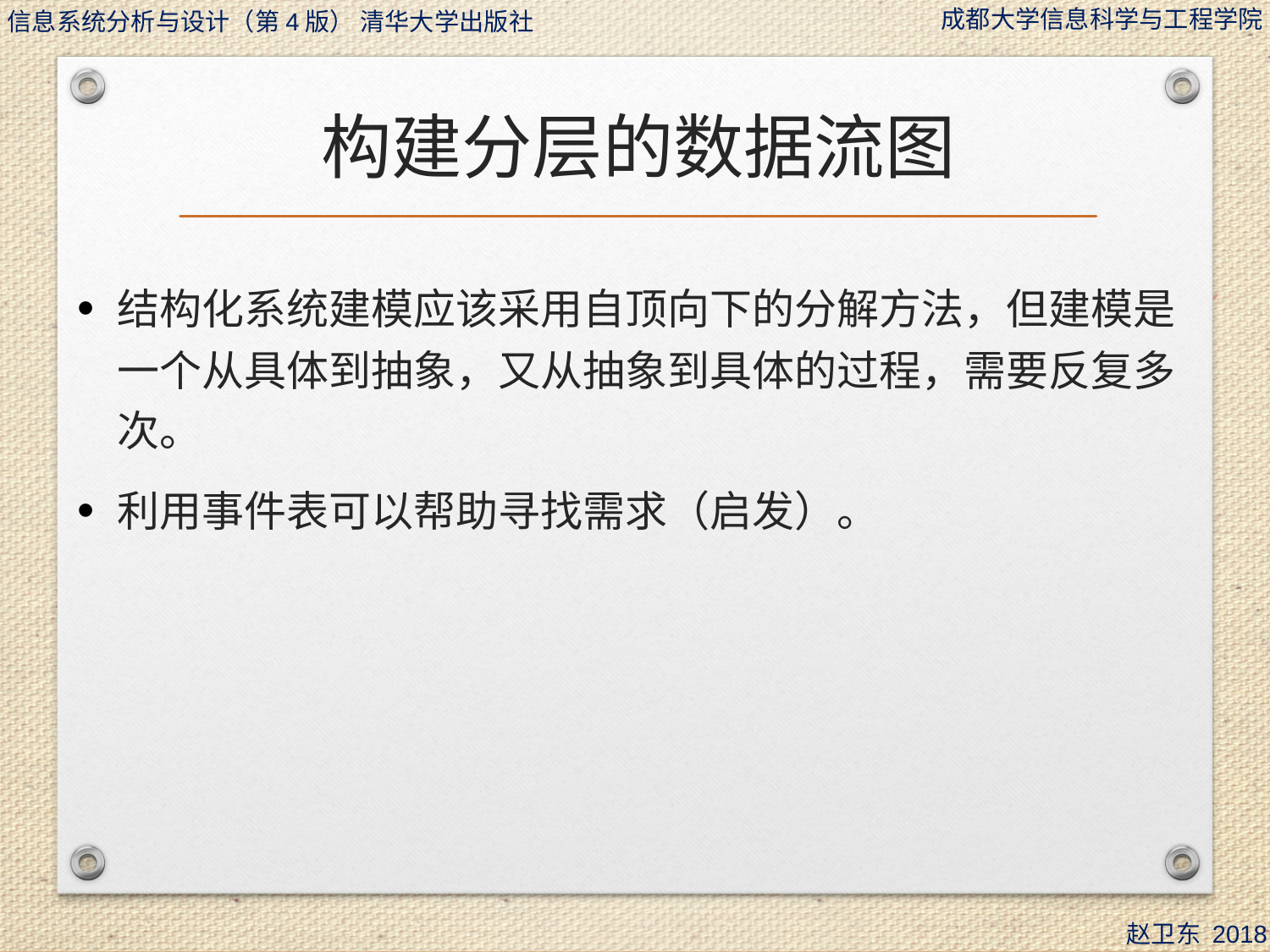

# 构建分层的数据流图
结构化系统建模应该采用自顶向下的分解方法，但建模是一个从具体到抽象，又从抽象到具体的过程，需要反复多次。
利用事件表可以帮助寻找需求（启发）。